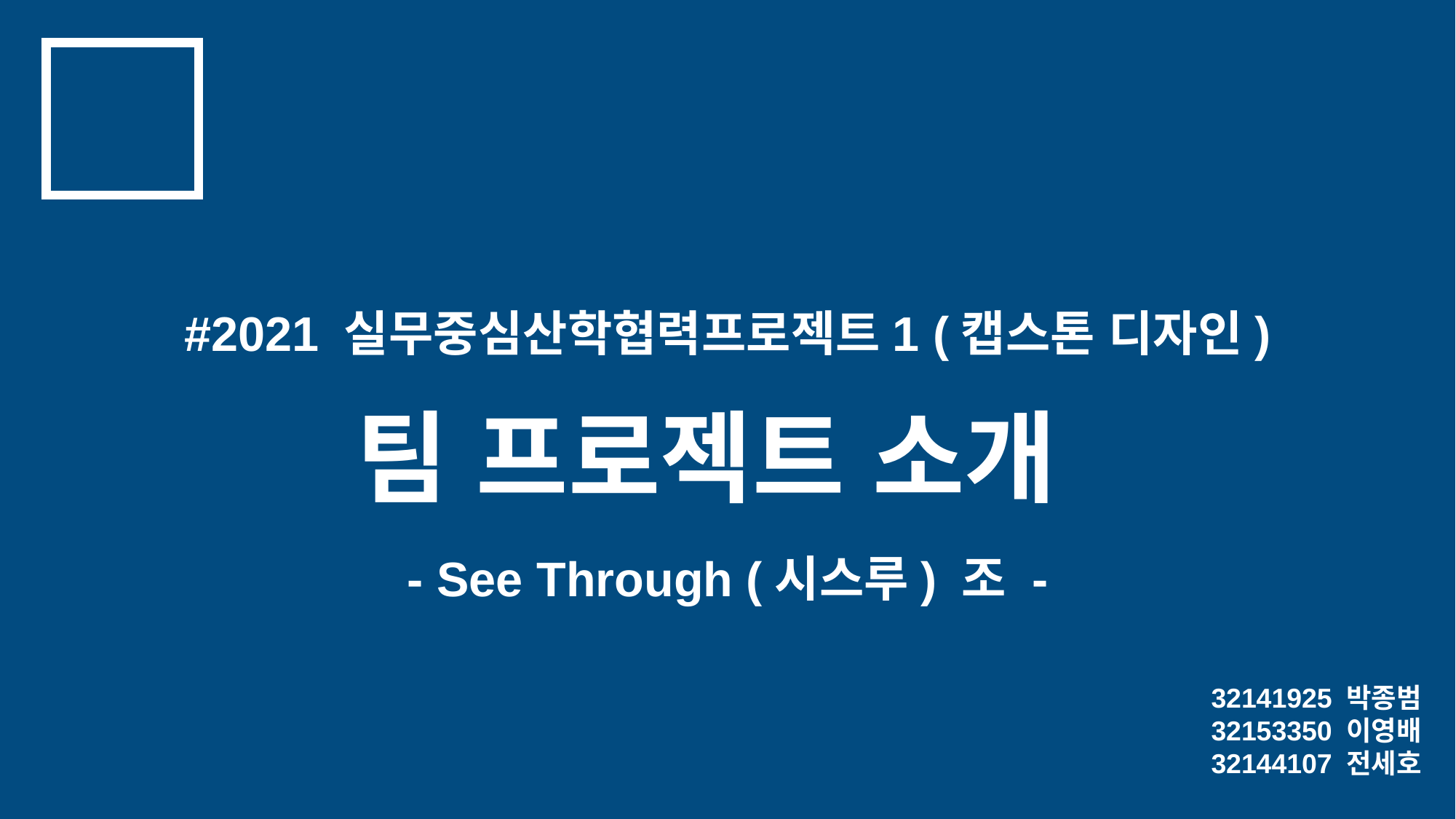

#2021 실무중심산학협력프로젝트1 (캡스톤 디자인)
팀 프로젝트 소개
- See Through (시스루) 조 -
32141925 박종범
32153350 이영배
32144107 전세호